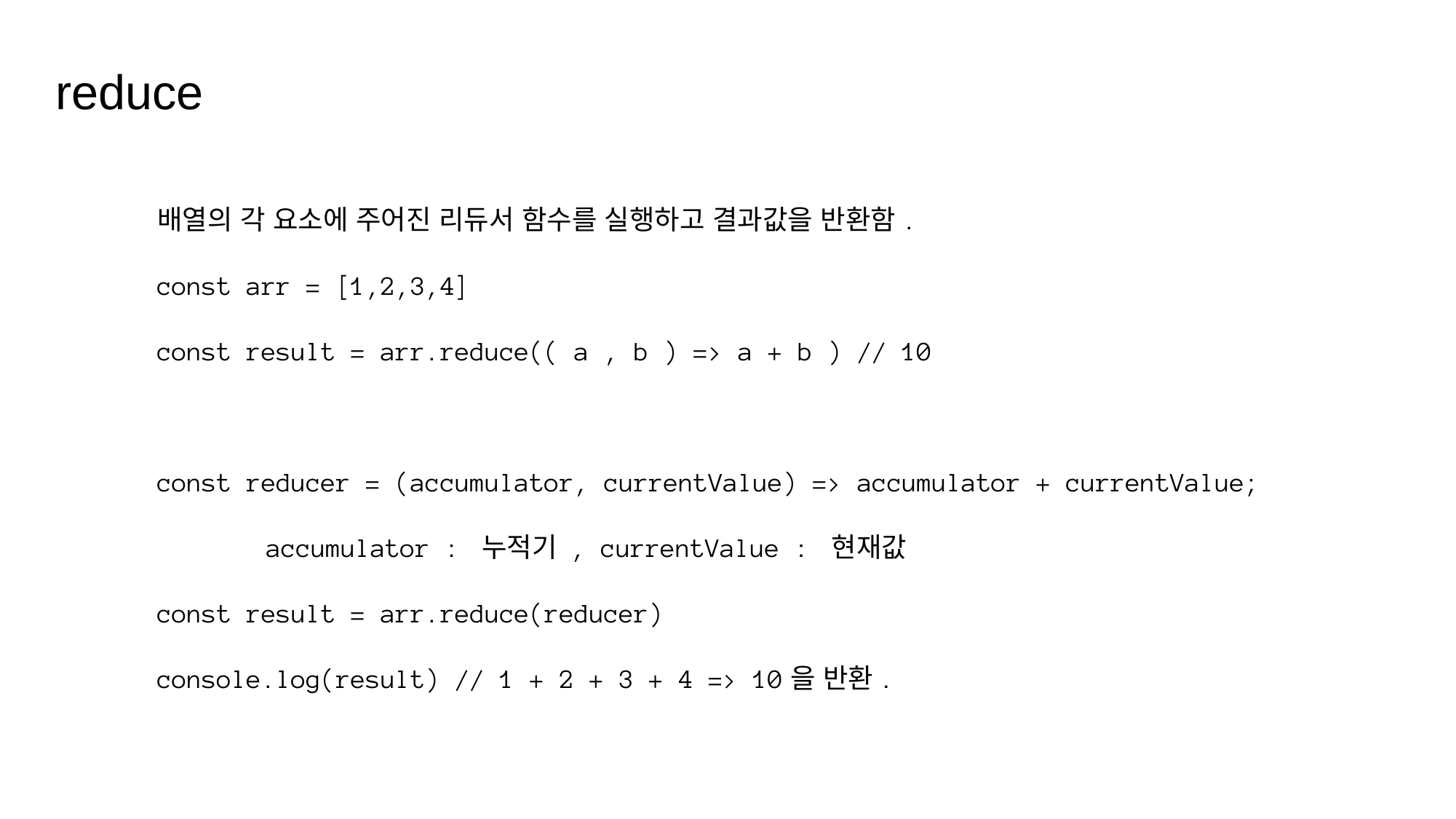

reduce
배열의 각 요소에 주어진 리듀서 함수를 실행하고 결과값을 반환함.

const arr = [1,2,3,4]

const result = arr.reduce(( a , b ) => a + b ) // 10

const reducer = (accumulator, currentValue) => accumulator + currentValue;

	accumulator : 누적기 , currentValue : 현재값

const result = arr.reduce(reducer)

console.log(result) // 1 + 2 + 3 + 4 => 10을 반환.